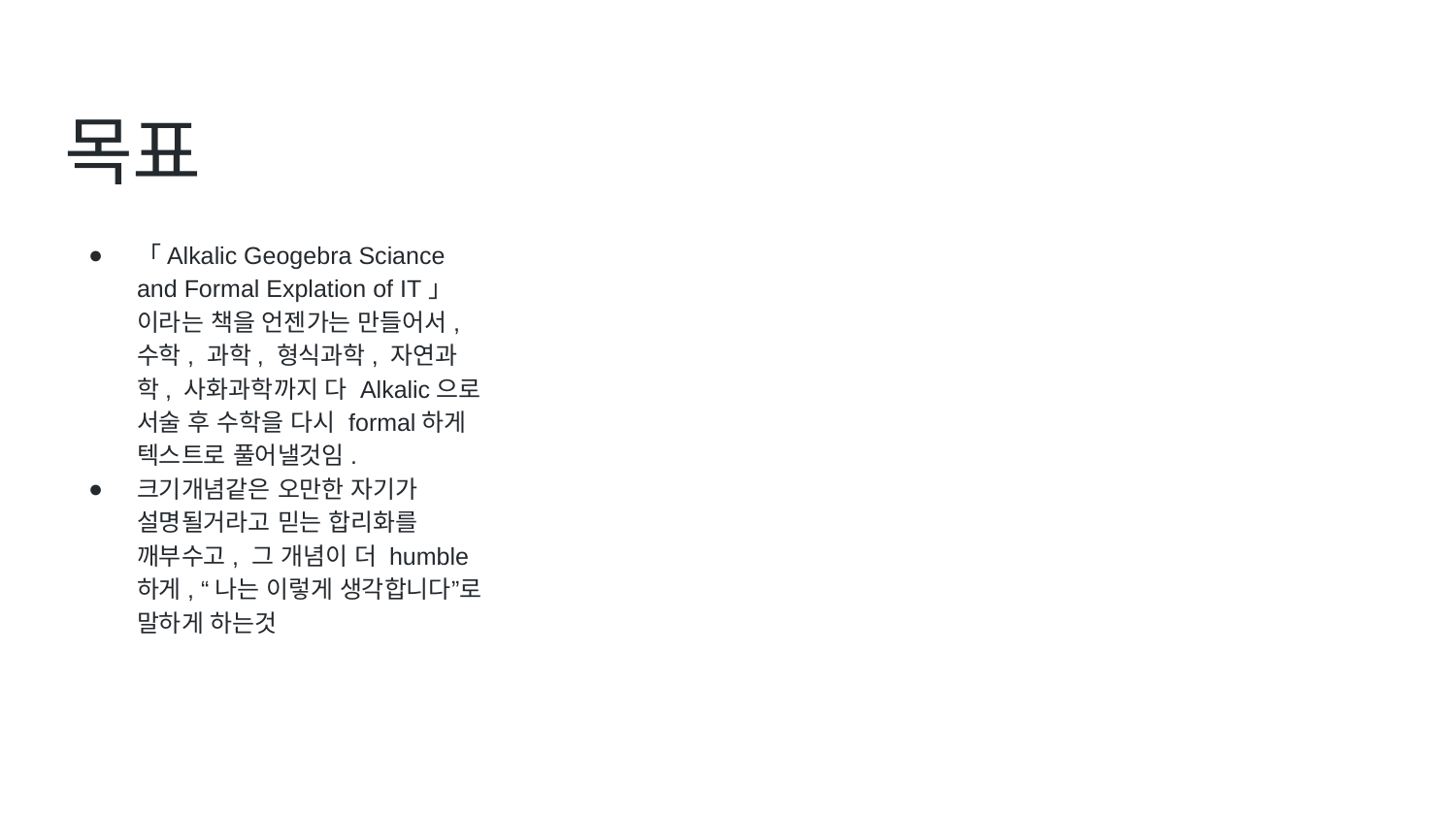

# 목표
「Alkalic Geogebra Sciance and Formal Explation of IT」이라는 책을 언젠가는 만들어서, 수학, 과학, 형식과학, 자연과학, 사화과학까지 다 Alkalic으로 서술 후 수학을 다시 formal하게 텍스트로 풀어낼것임.
크기개념같은 오만한 자기가 설명될거라고 믿는 합리화를 깨부수고, 그 개념이 더 humble하게, “나는 이렇게 생각합니다”로 말하게 하는것